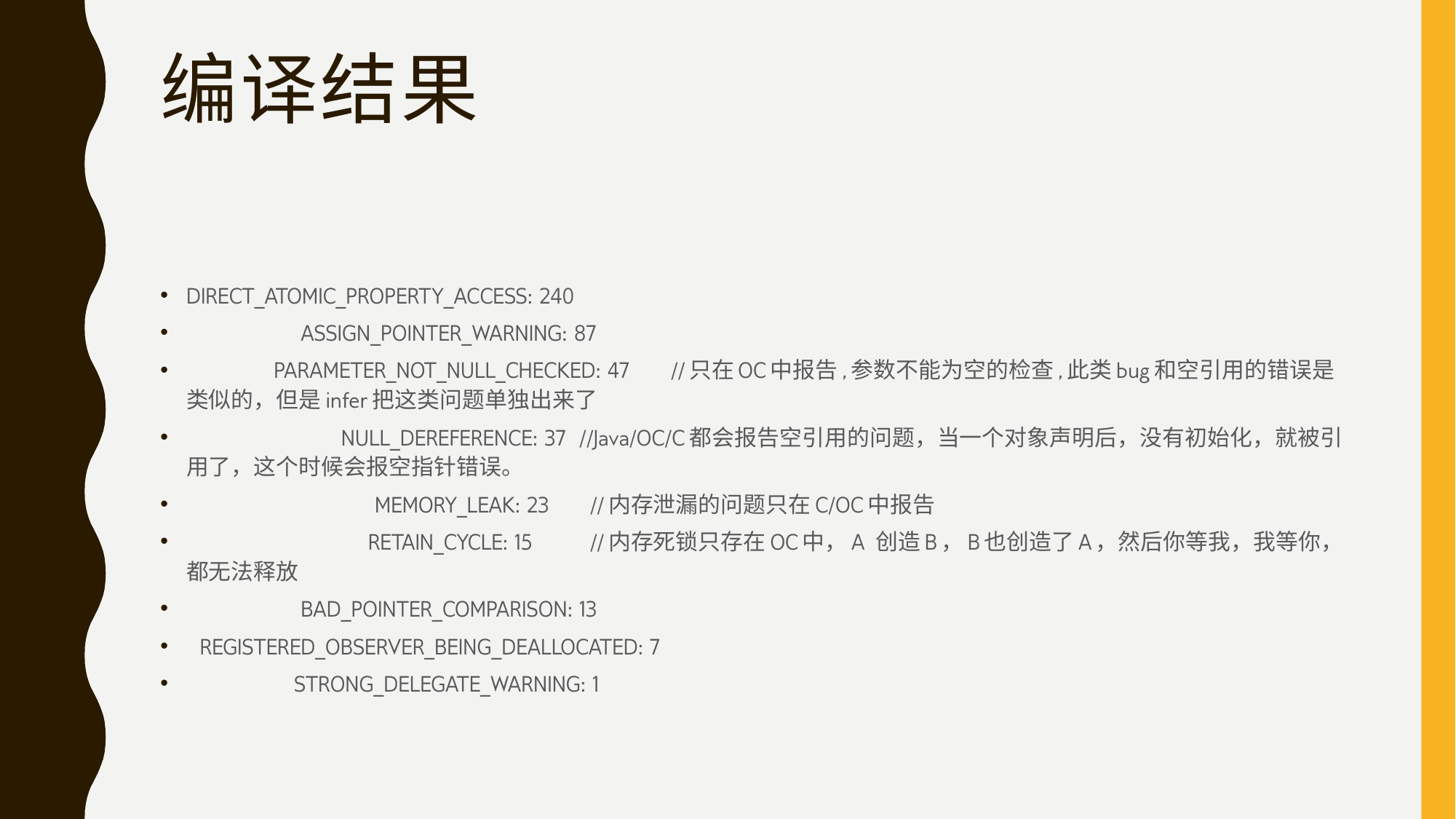

# 编译结果
DIRECT_ATOMIC_PROPERTY_ACCESS: 240
                 ASSIGN_POINTER_WARNING: 87
             PARAMETER_NOT_NULL_CHECKED: 47		//只在OC中报告,参数不能为空的检查,此类bug和空引用的错误是类似的，但是infer把这类问题单独出来了
                       NULL_DEREFERENCE: 37  //Java/OC/C都会报告空引用的问题，当一个对象声明后，没有初始化，就被引用了，这个时候会报空指针错误。
                            MEMORY_LEAK: 23		//内存泄漏的问题只在C/OC中报告
                           RETAIN_CYCLE: 15			//内存死锁只存在OC中，A 创造B，B也创造了A，然后你等我，我等你，都无法释放
                 BAD_POINTER_COMPARISON: 13
  REGISTERED_OBSERVER_BEING_DEALLOCATED: 7
                STRONG_DELEGATE_WARNING: 1